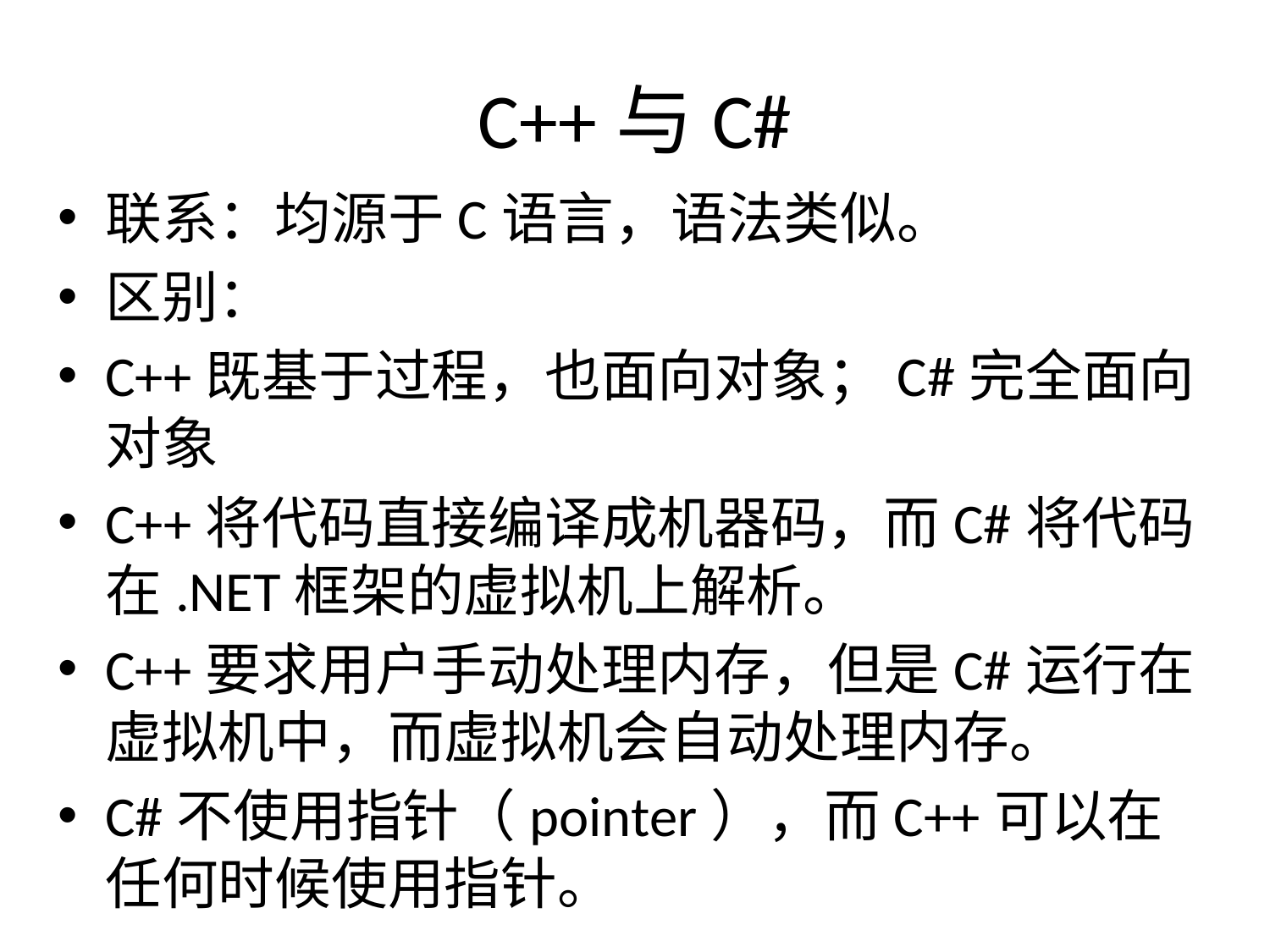

# C++与C#
联系：均源于C语言，语法类似。
区别：
C++既基于过程，也面向对象；C#完全面向对象
C++将代码直接编译成机器码，而C#将代码在.NET框架的虚拟机上解析。
C++要求用户手动处理内存，但是C#运行在虚拟机中，而虚拟机会自动处理内存。
C#不使用指针（pointer），而C++可以在任何时候使用指针。